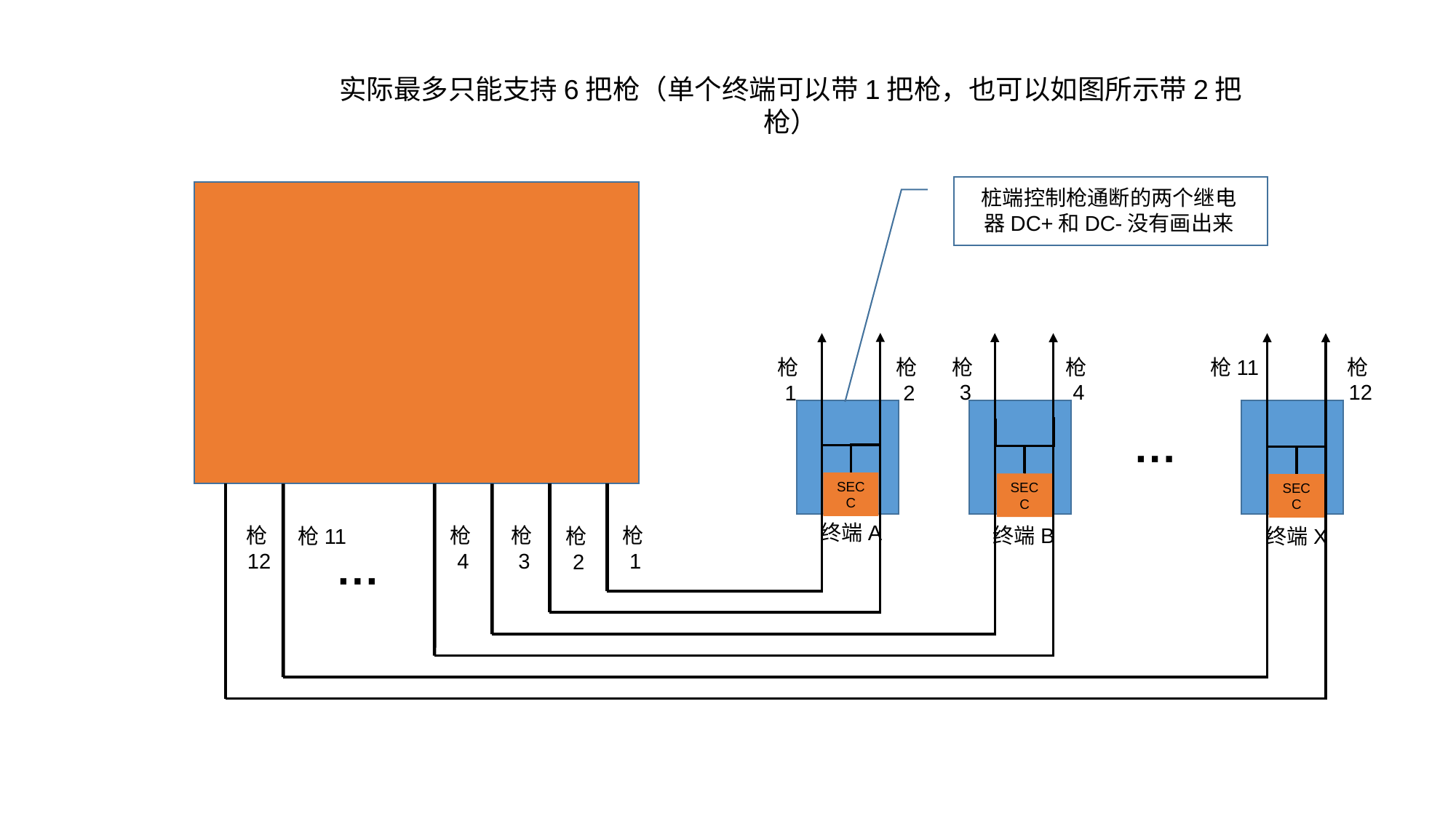

实际最多只能支持6把枪（单个终端可以带1把枪，也可以如图所示带2把枪）

桩端控制枪通断的两个继电器DC+和DC-没有画出来

枪3
枪4
枪11
枪12
枪1
枪2

···
SECC
SECC
SECC
终端A
枪4
终端B
枪12
枪3
枪1
枪2
枪11
终端X
···